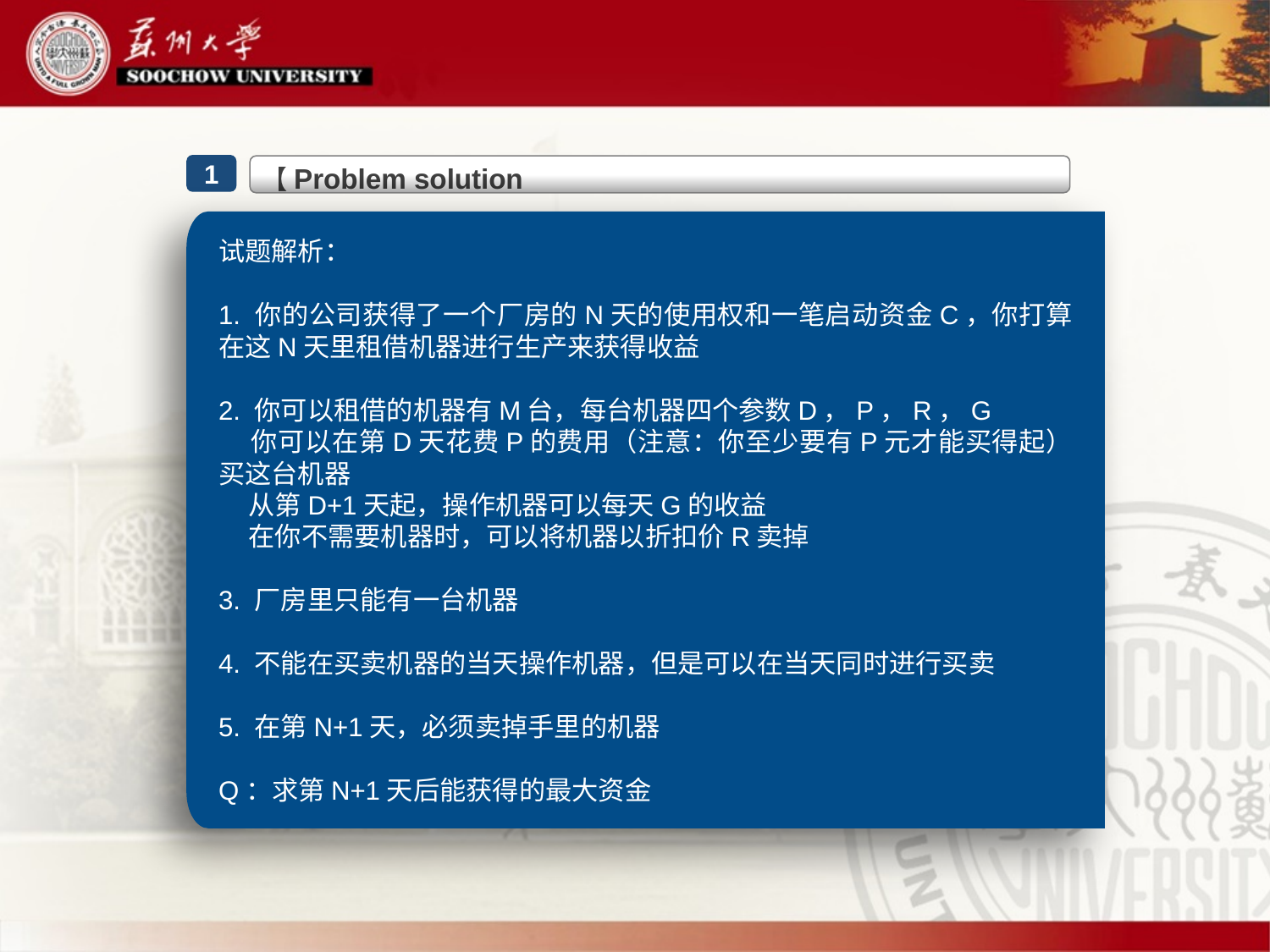

1
 【Problem solution

试题解析：

1. 你的公司获得了一个厂房的N天的使用权和一笔启动资金C，你打算在这N天里租借机器进行生产来获得收益

2. 你可以租借的机器有M台，每台机器四个参数D，P，R，G
    你可以在第D天花费P的费用（注意：你至少要有P元才能买得起）买这台机器
    从第D+1天起，操作机器可以每天G的收益
    在你不需要机器时，可以将机器以折扣价R卖掉

3. 厂房里只能有一台机器

4. 不能在买卖机器的当天操作机器，但是可以在当天同时进行买卖

5. 在第N+1天，必须卖掉手里的机器

Q：求第N+1天后能获得的最大资金